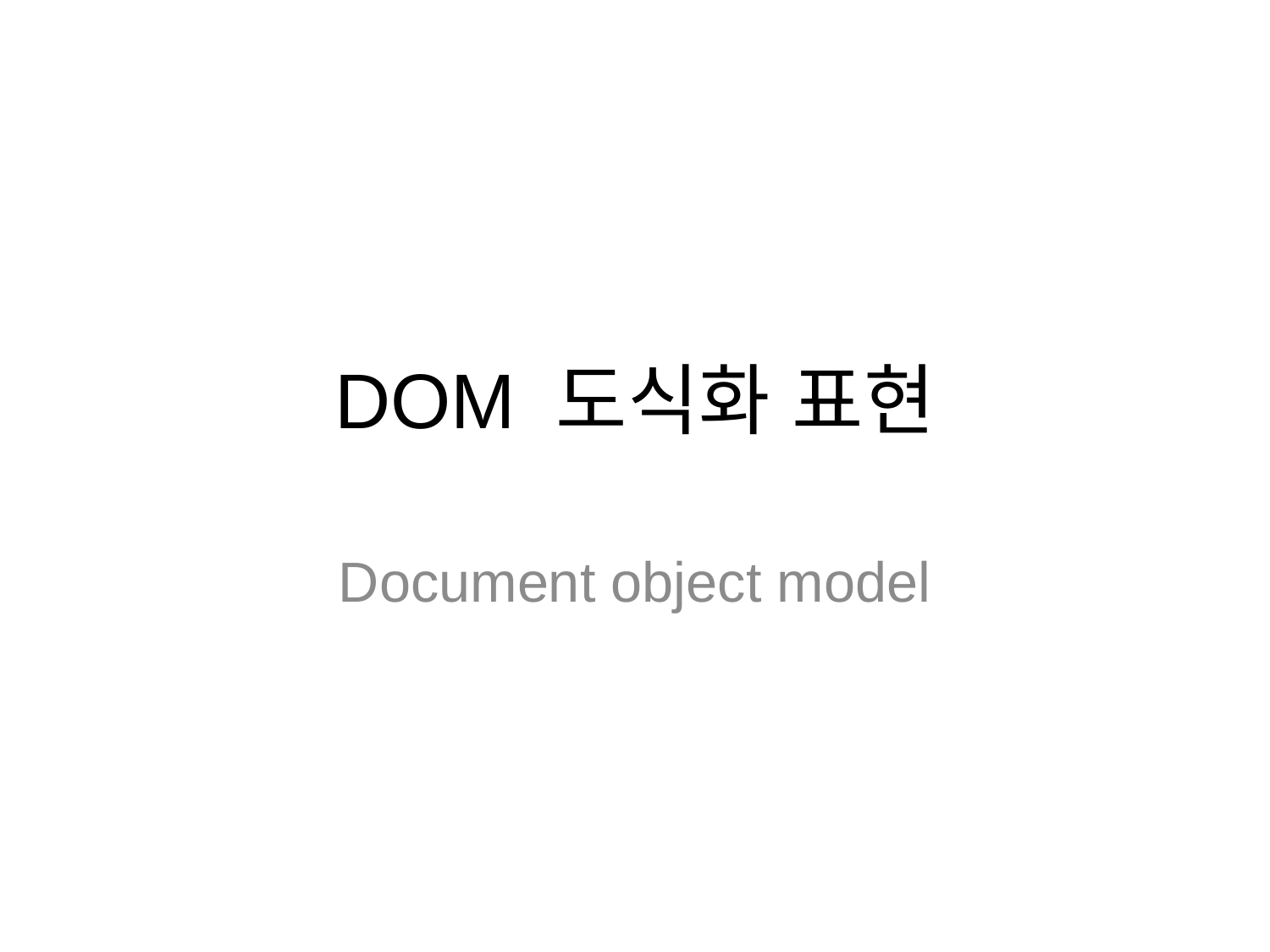

# DOM 도식화 표현
Document object model